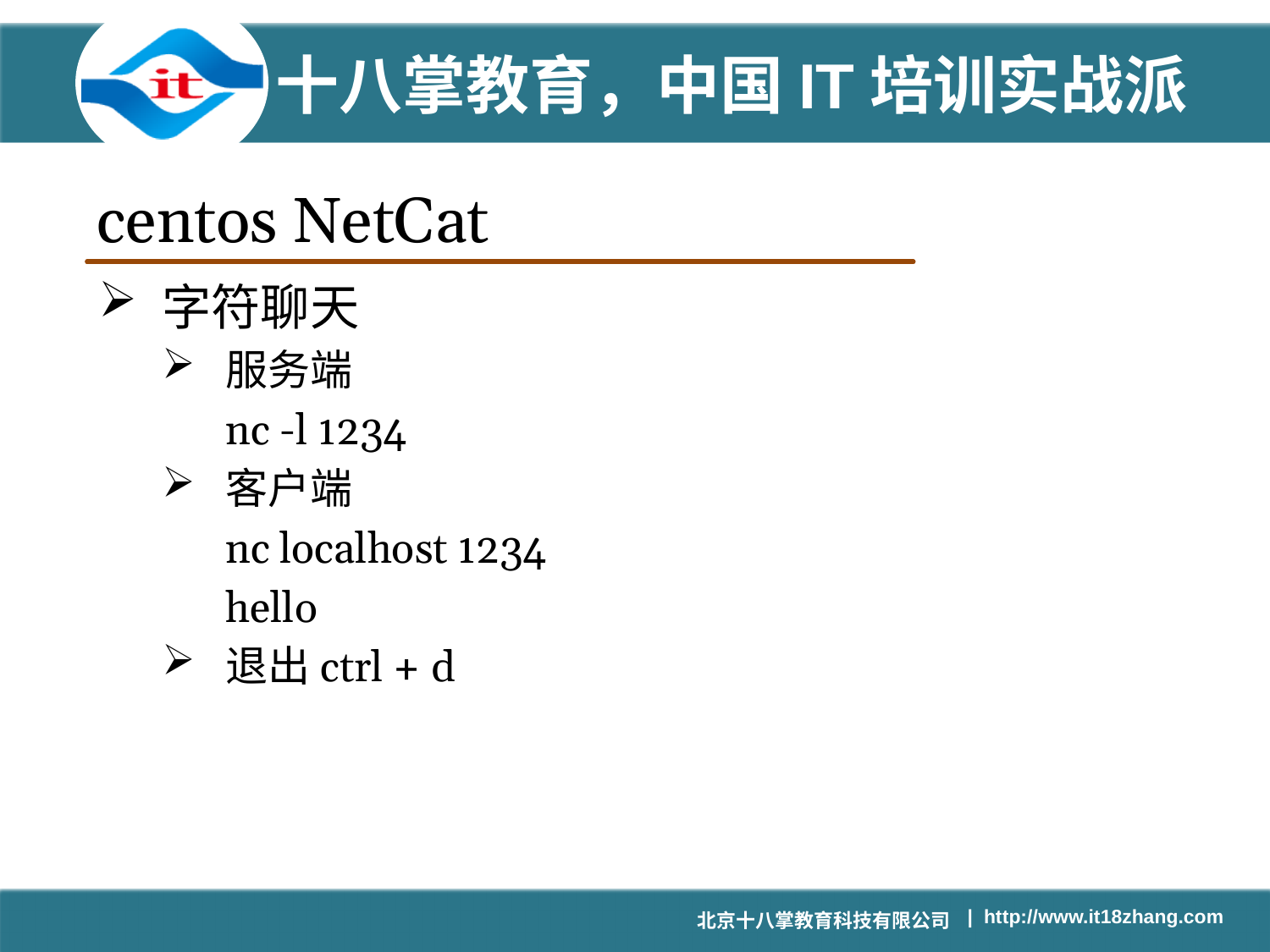

# centos NetCat
字符聊天
服务端
nc -l 1234
客户端
nc localhost 1234
hello
退出ctrl + d